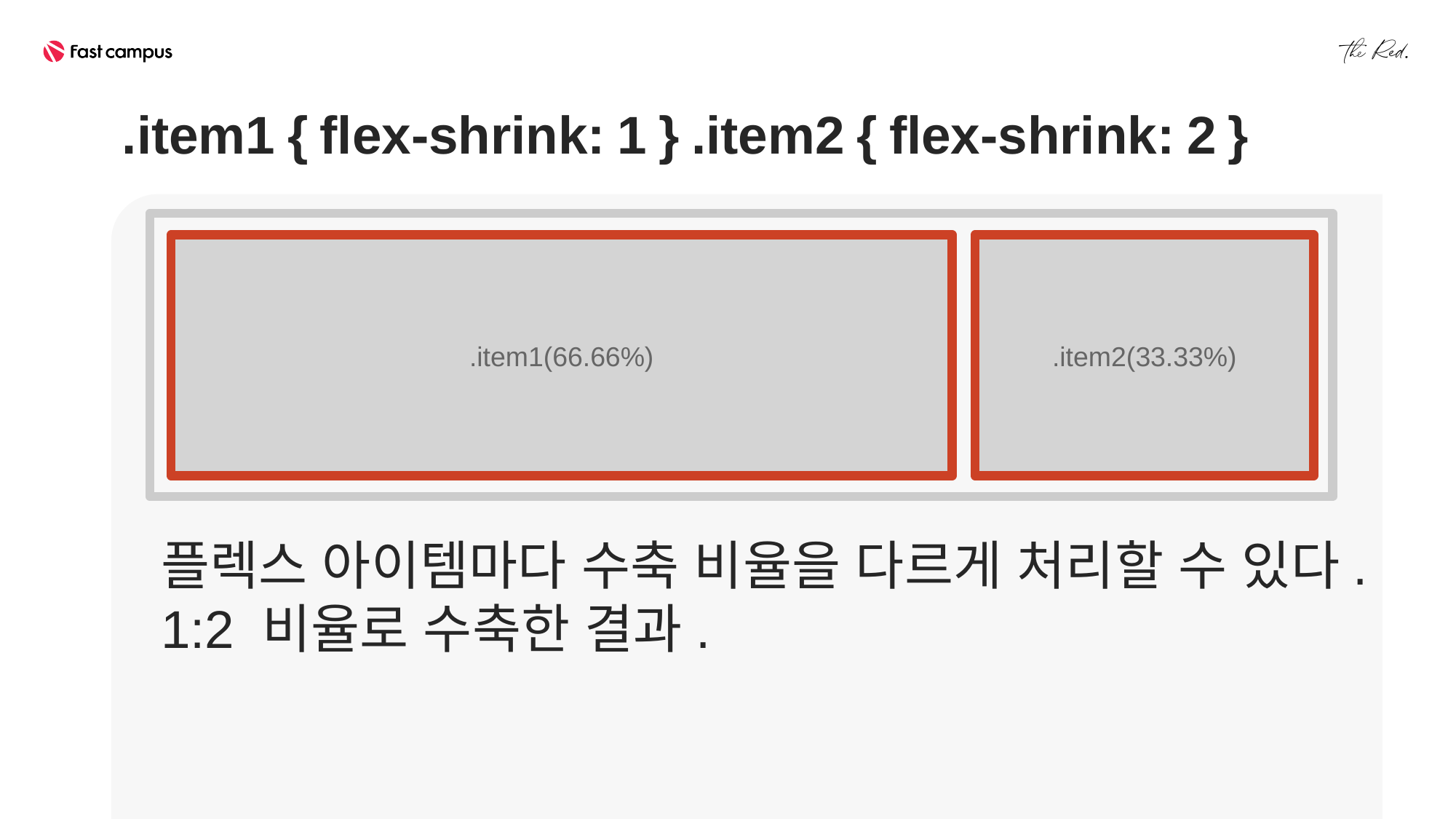

.item1 { flex-shrink: 1 } .item2 { flex-shrink: 2 }

.item1(66.66%)
.item2(33.33%)
플렉스 아이템마다 수축 비율을 다르게 처리할 수 있다.
1:2 비율로 수축한 결과.